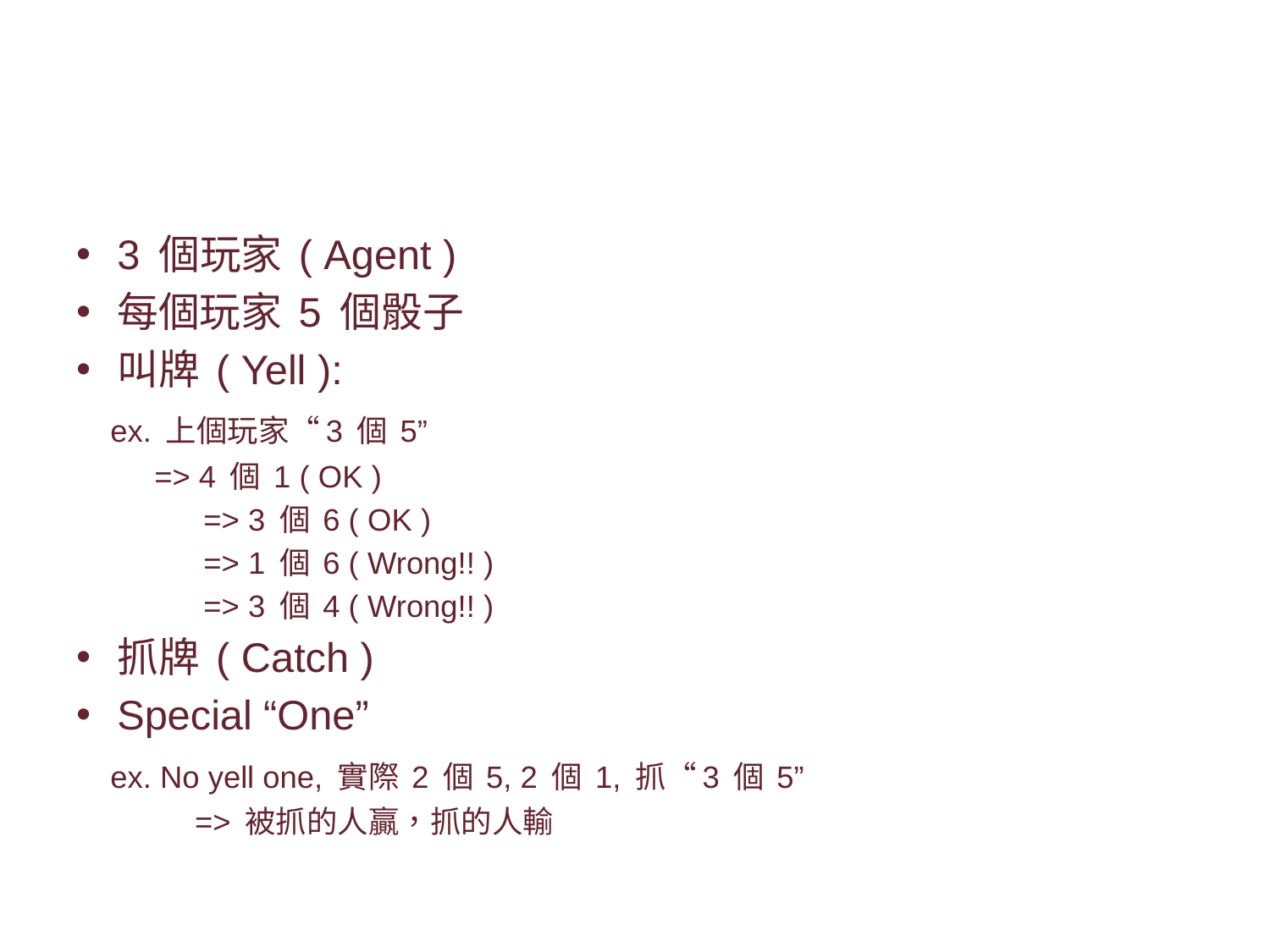

#
3 個玩家 ( Agent )
每個玩家 5 個骰子
叫牌 ( Yell ):
   ex. 上個玩家“3 個 5”
         => 4 個 1 ( OK )
	    => 3 個 6 ( OK )
	    => 1 個 6 ( Wrong!! )
	    => 3 個 4 ( Wrong!! )
抓牌 ( Catch )
Special “One”
   ex. No yell one, 實際 2 個 5, 2 個 1, 抓“3 個 5”
	   => 被抓的人贏，抓的人輸